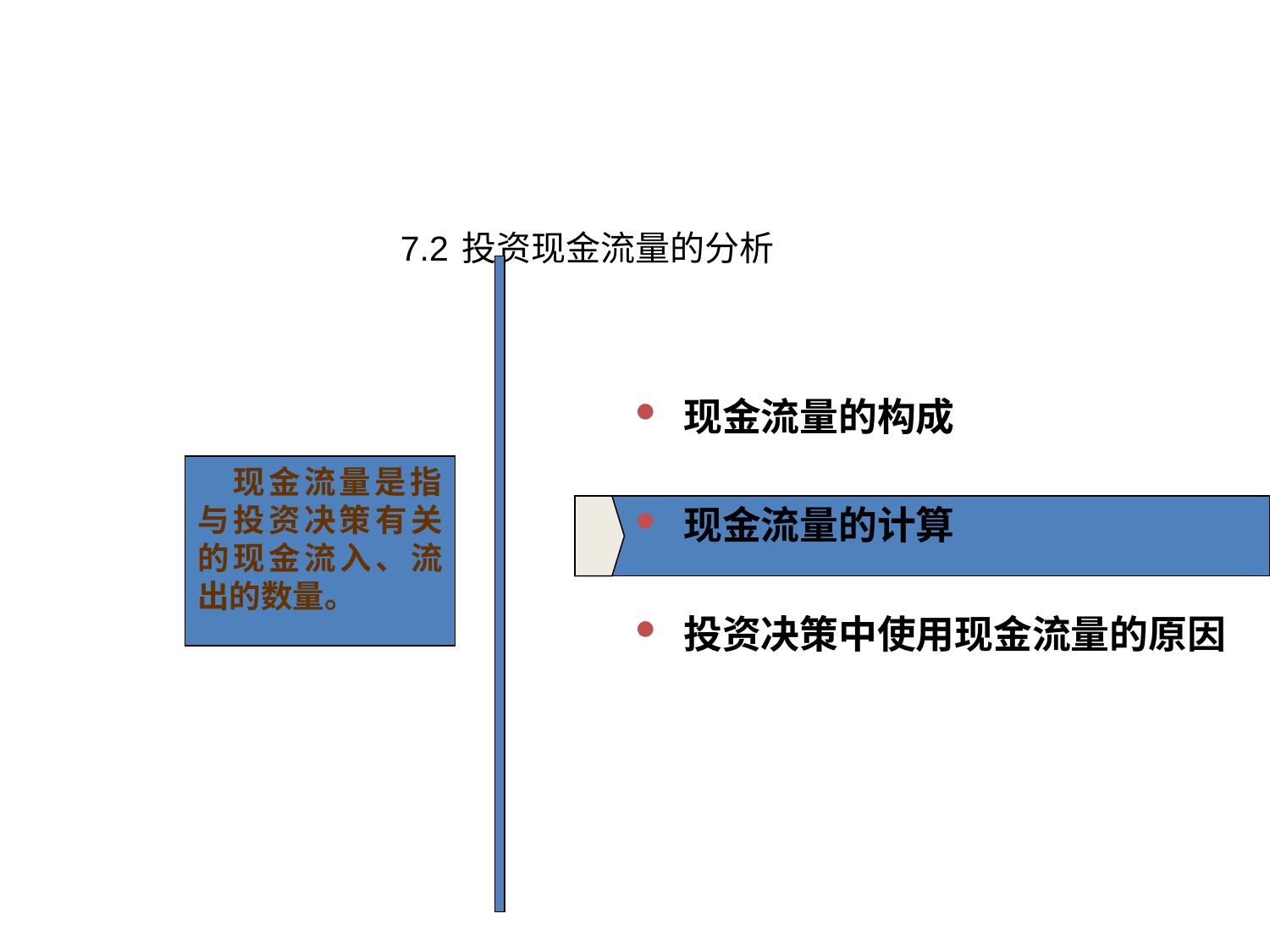

7.2 投资现金流量的分析

现金流量的构成

现金流量的计算

投资决策中使用现金流量的原因
　现金流量是指与投资决策有关的现金流入、流出的数量。